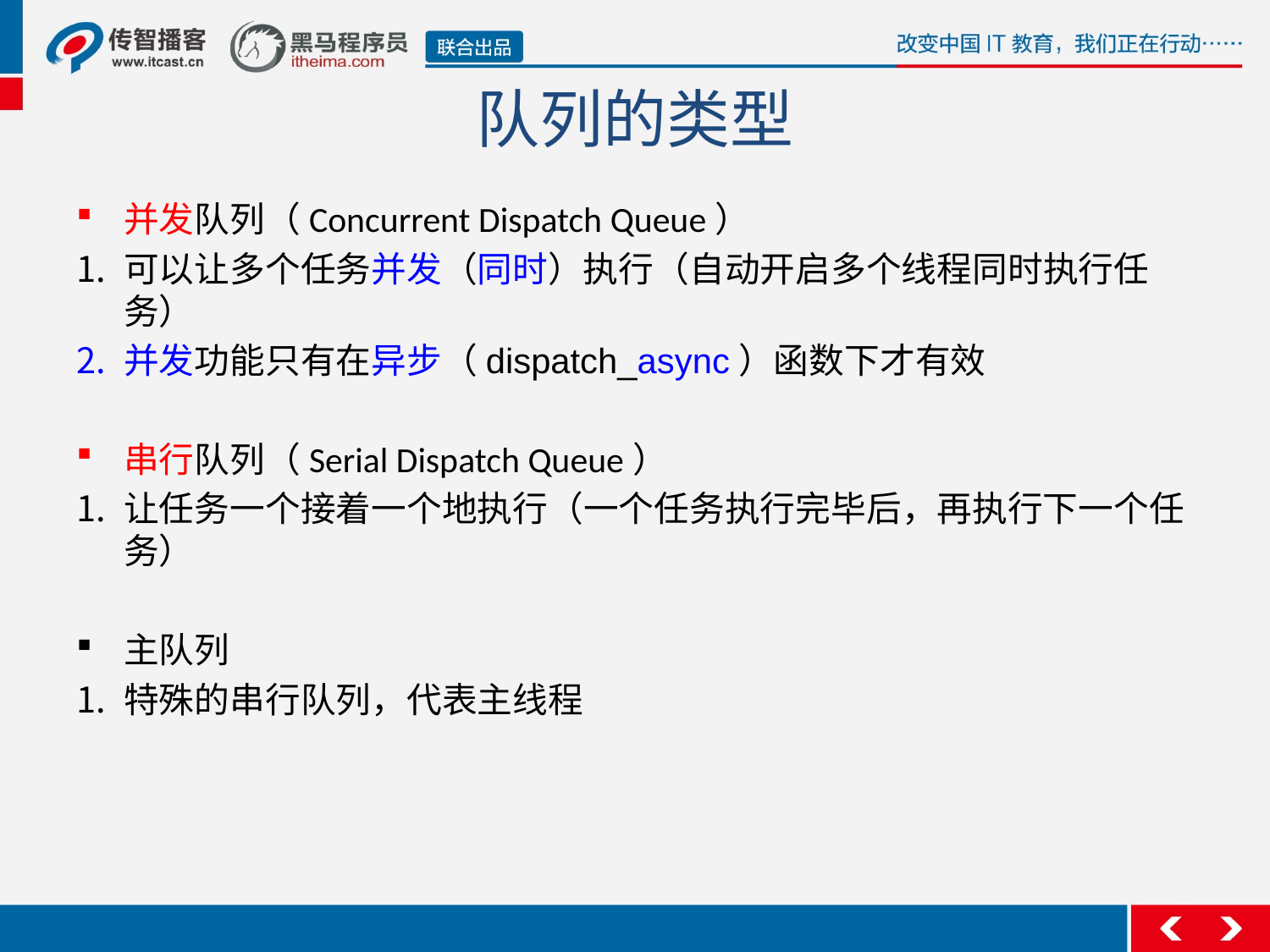

# 队列的类型
并发队列（Concurrent Dispatch Queue）
可以让多个任务并发（同时）执行（自动开启多个线程同时执行任务）
并发功能只有在异步（dispatch_async）函数下才有效

串行队列（Serial Dispatch Queue）
让任务一个接着一个地执行（一个任务执行完毕后，再执行下一个任务）

主队列
特殊的串行队列，代表主线程